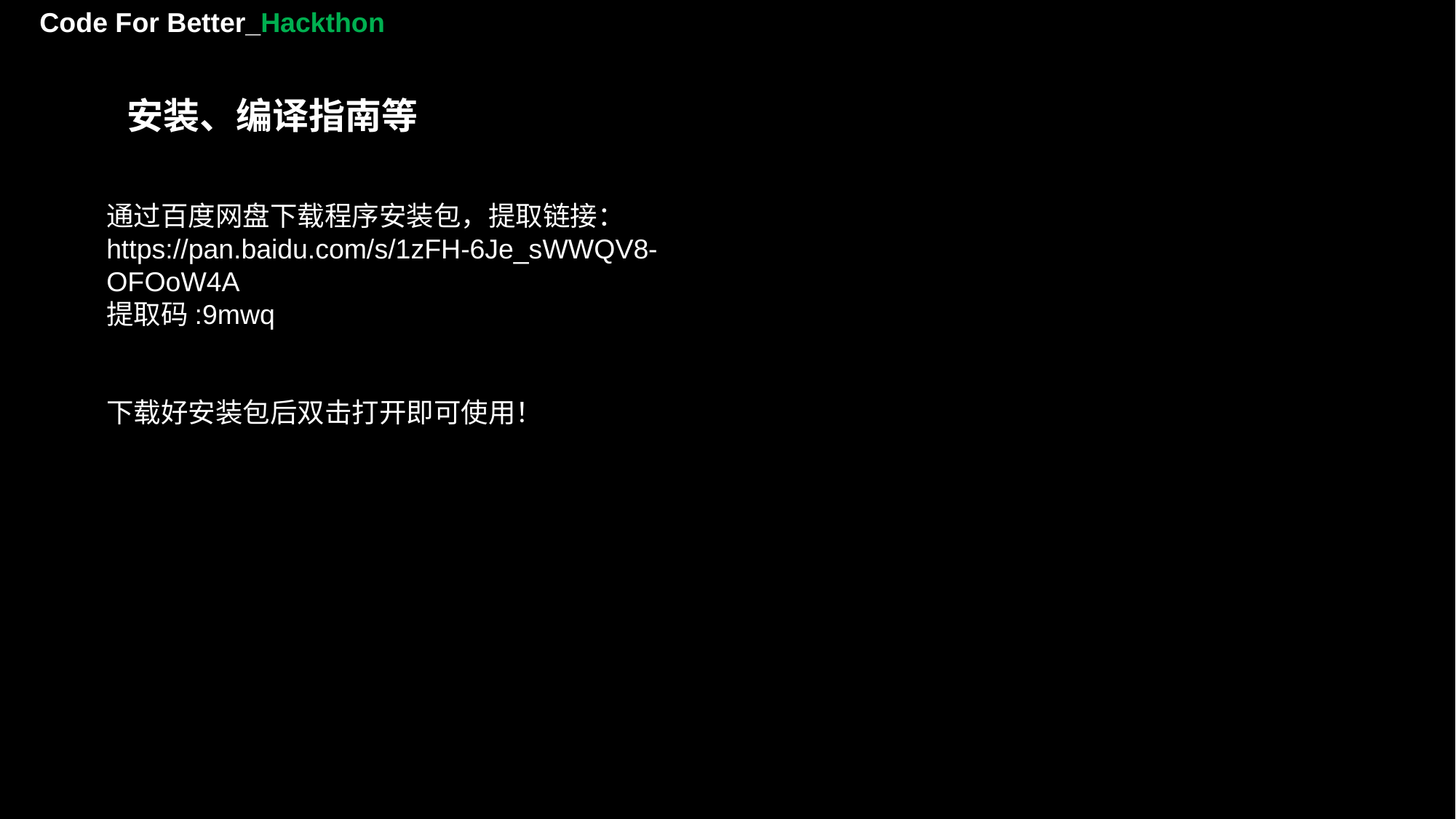

Code For Better_Hackthon

安装、编译指南等
通过百度网盘下载程序安装包，提取链接： https://pan.baidu.com/s/1zFH-6Je_sWWQV8-OFOoW4A
提取码:9mwq

下载好安装包后双击打开即可使用！